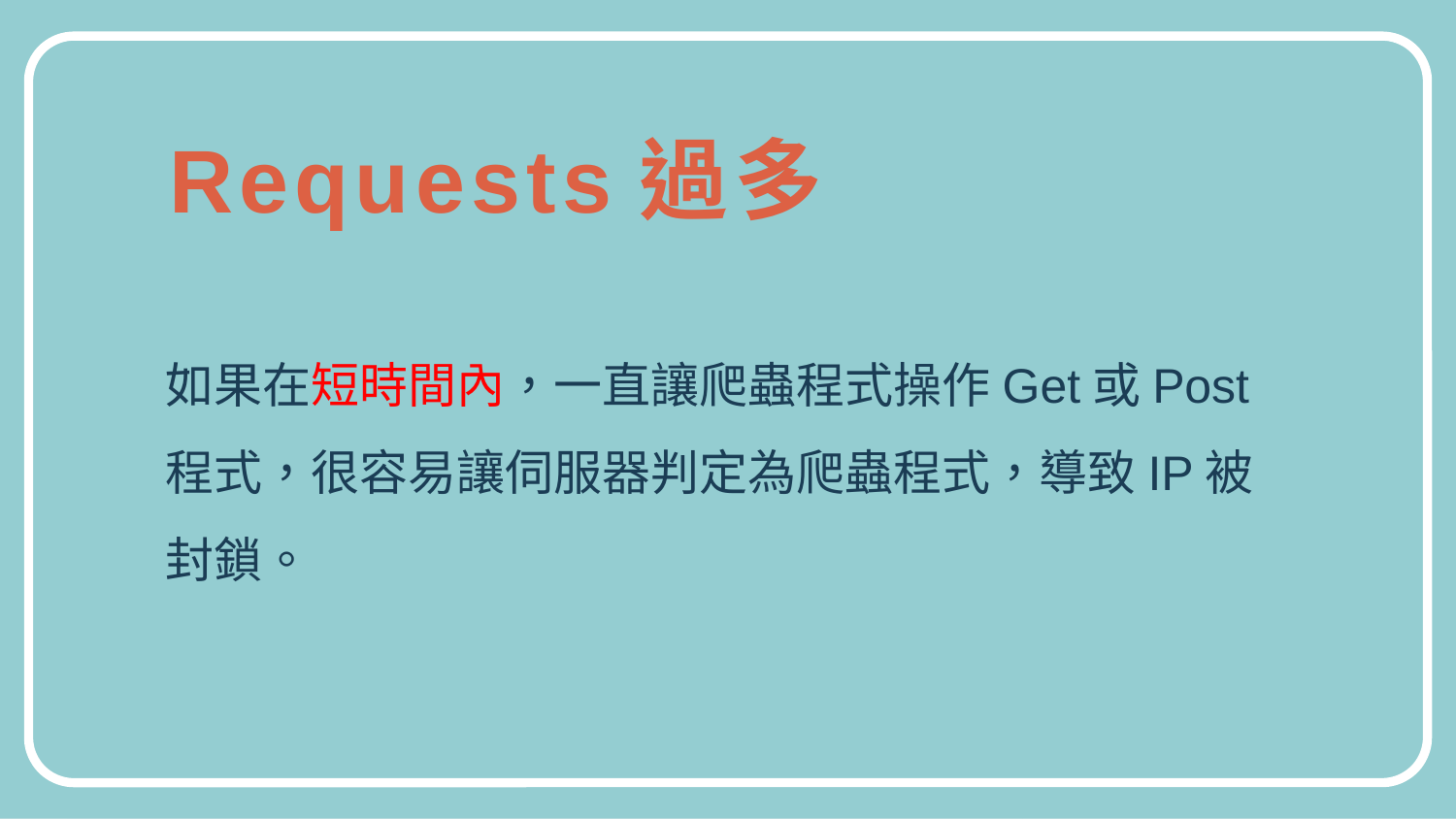

Requests過多
如果在短時間內，一直讓爬蟲程式操作Get或Post程式，很容易讓伺服器判定為爬蟲程式，導致IP被封鎖。